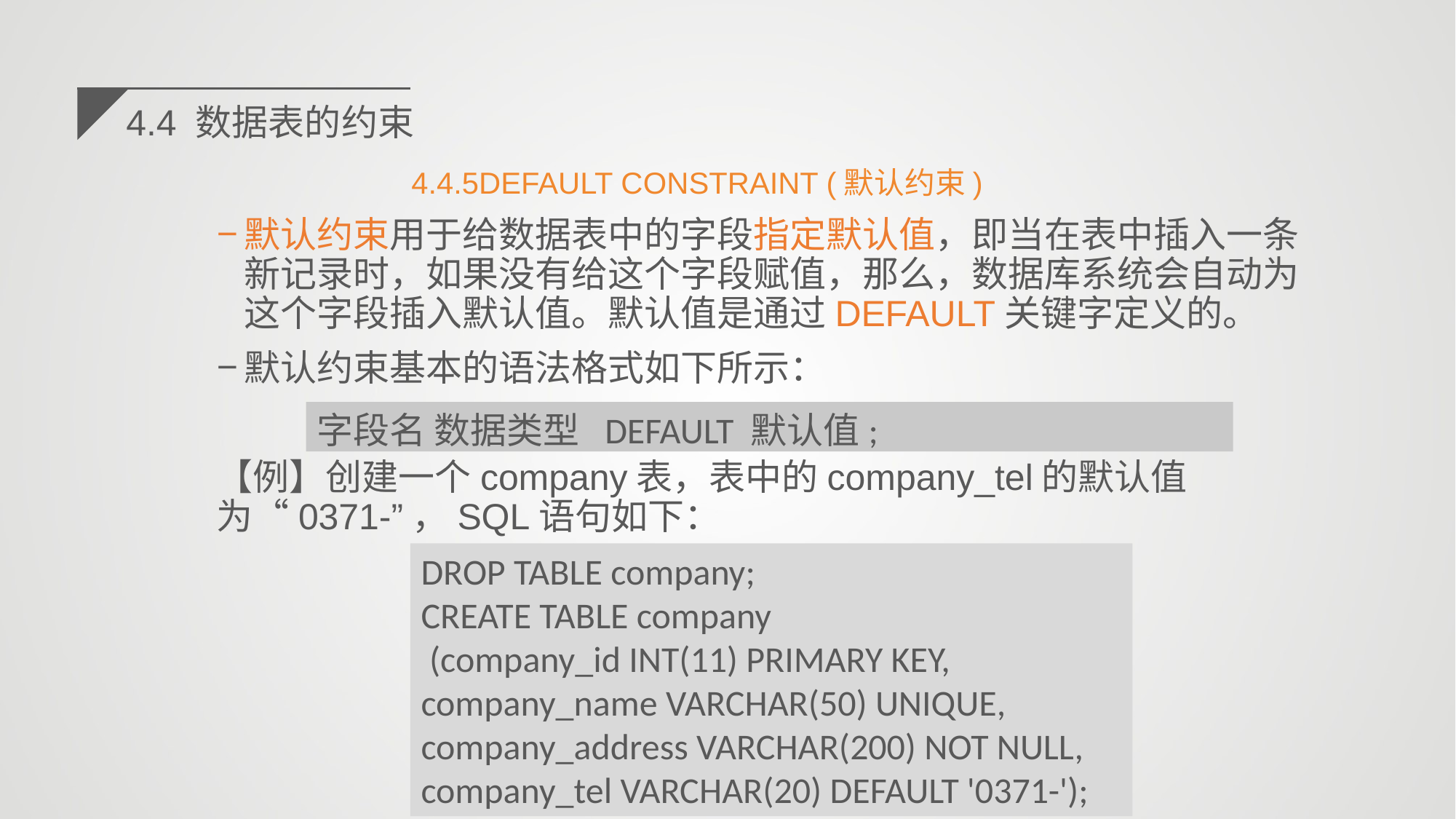

4.4 数据表的约束

4.4.5DEFAULT CONSTRAINT (默认约束)
默认约束用于给数据表中的字段指定默认值，即当在表中插入一条新记录时，如果没有给这个字段赋值，那么，数据库系统会自动为这个字段插入默认值。默认值是通过DEFAULT关键字定义的。
默认约束基本的语法格式如下所示：

【例】创建一个company表，表中的company_tel的默认值为“0371-”，SQL语句如下：

字段名 数据类型  DEFAULT 默认值;
DROP TABLE company;
CREATE TABLE company
 (company_id INT(11) PRIMARY KEY,
company_name VARCHAR(50) UNIQUE,
company_address VARCHAR(200) NOT NULL,
company_tel VARCHAR(20) DEFAULT '0371-');